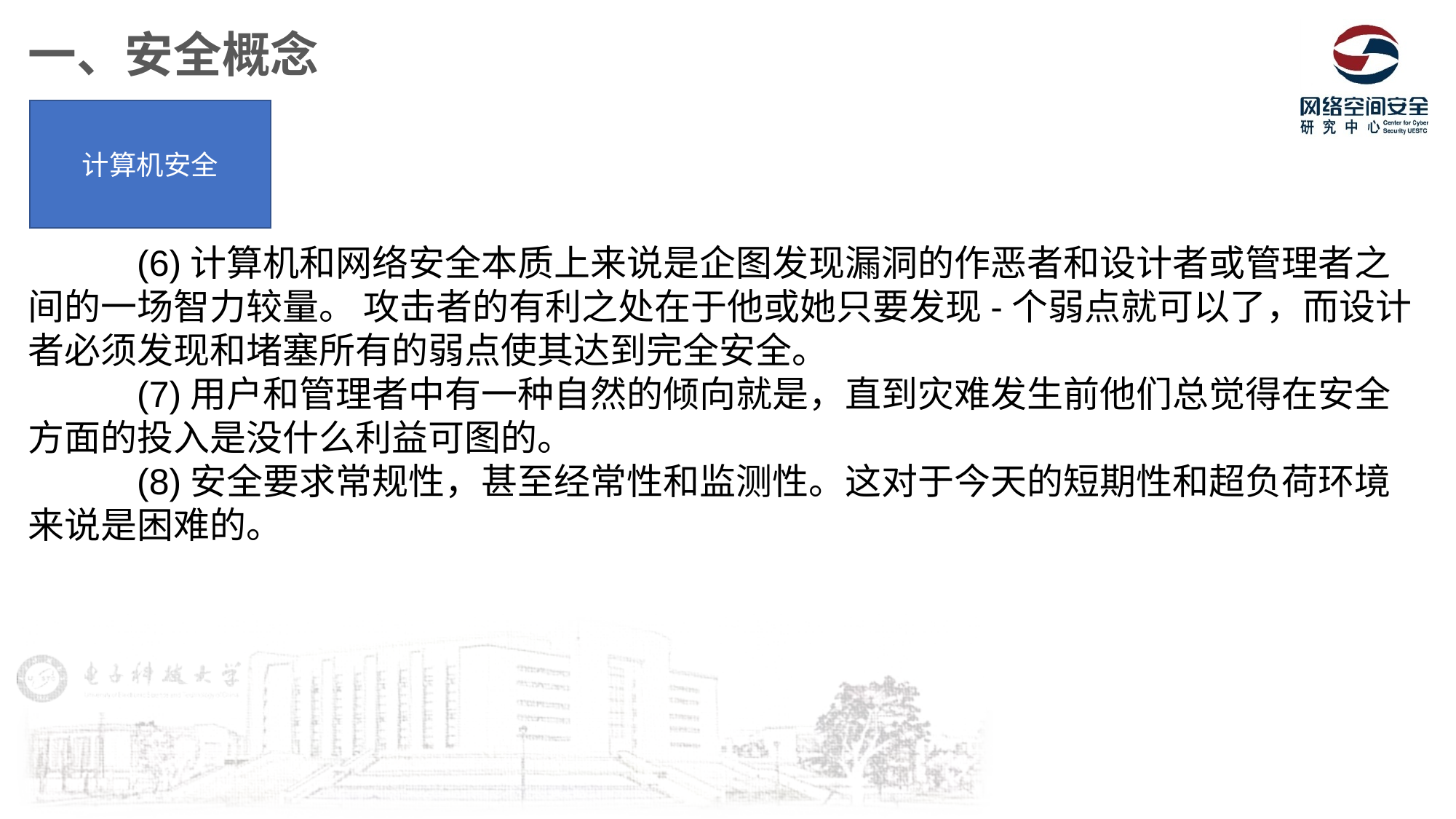

一、安全概念
计算机安全
	(6)计算机和网络安全本质上来说是企图发现漏洞的作恶者和设计者或管理者之间的一场智力较量。 攻击者的有利之处在于他或她只要发现-个弱点就可以了，而设计者必须发现和堵塞所有的弱点使其达到完全安全。
	(7)用户和管理者中有一种自然的倾向就是，直到灾难发生前他们总觉得在安全方面的投入是没什么利益可图的。
	(8)安全要求常规性，甚至经常性和监测性。这对于今天的短期性和超负荷环境来说是困难的。